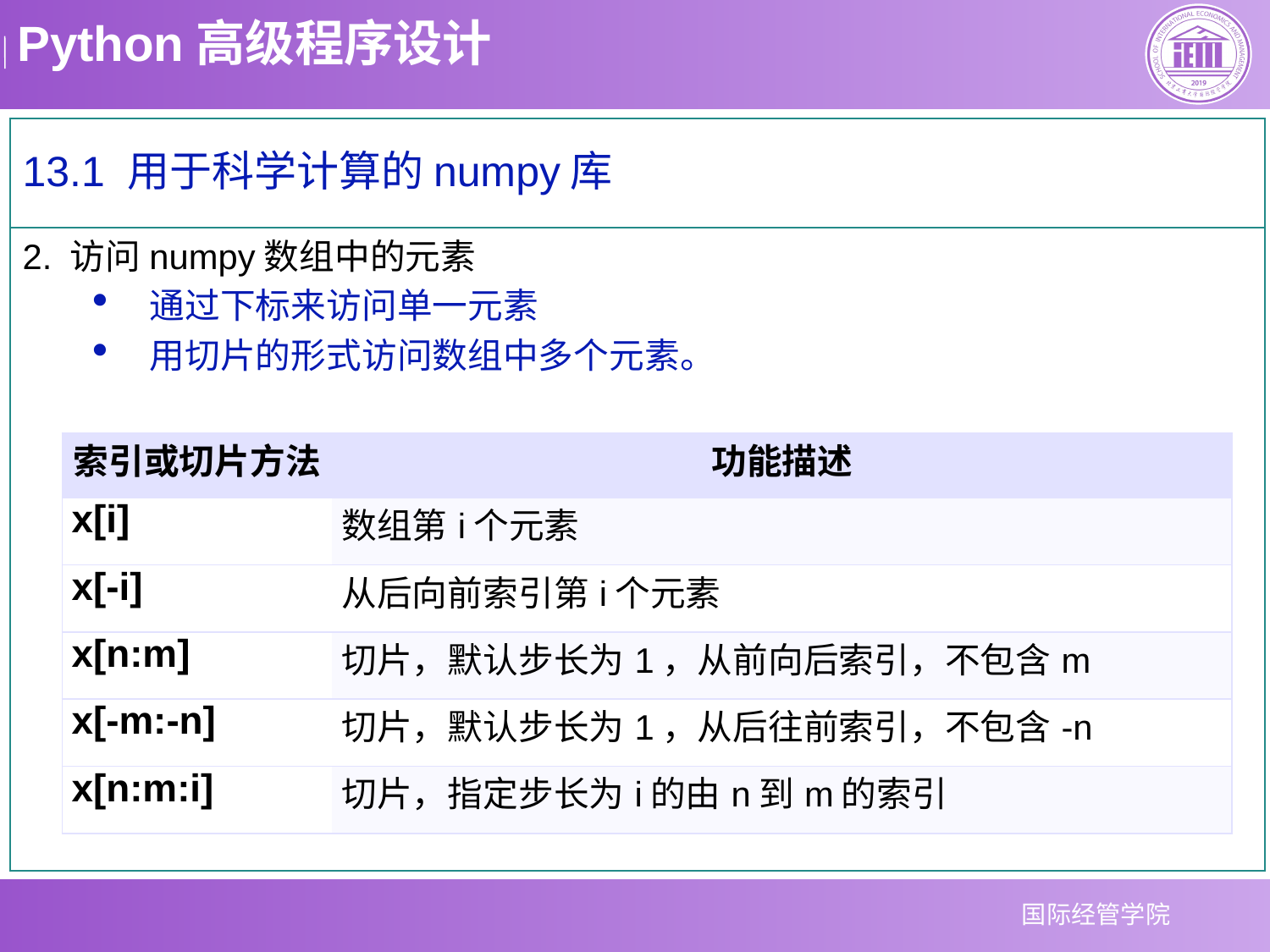

13.1 用于科学计算的numpy库
2. 访问numpy数组中的元素
通过下标来访问单一元素
用切片的形式访问数组中多个元素。

| 索引或切片方法 | 功能描述 |
| --- | --- |
| x[i] | 数组第i个元素 |
| x[-i] | 从后向前索引第i个元素 |
| x[n:m] | 切片，默认步长为1，从前向后索引，不包含m |
| x[-m:-n] | 切片，默认步长为1，从后往前索引，不包含-n |
| x[n:m:i] | 切片，指定步长为i的由n到m的索引 |